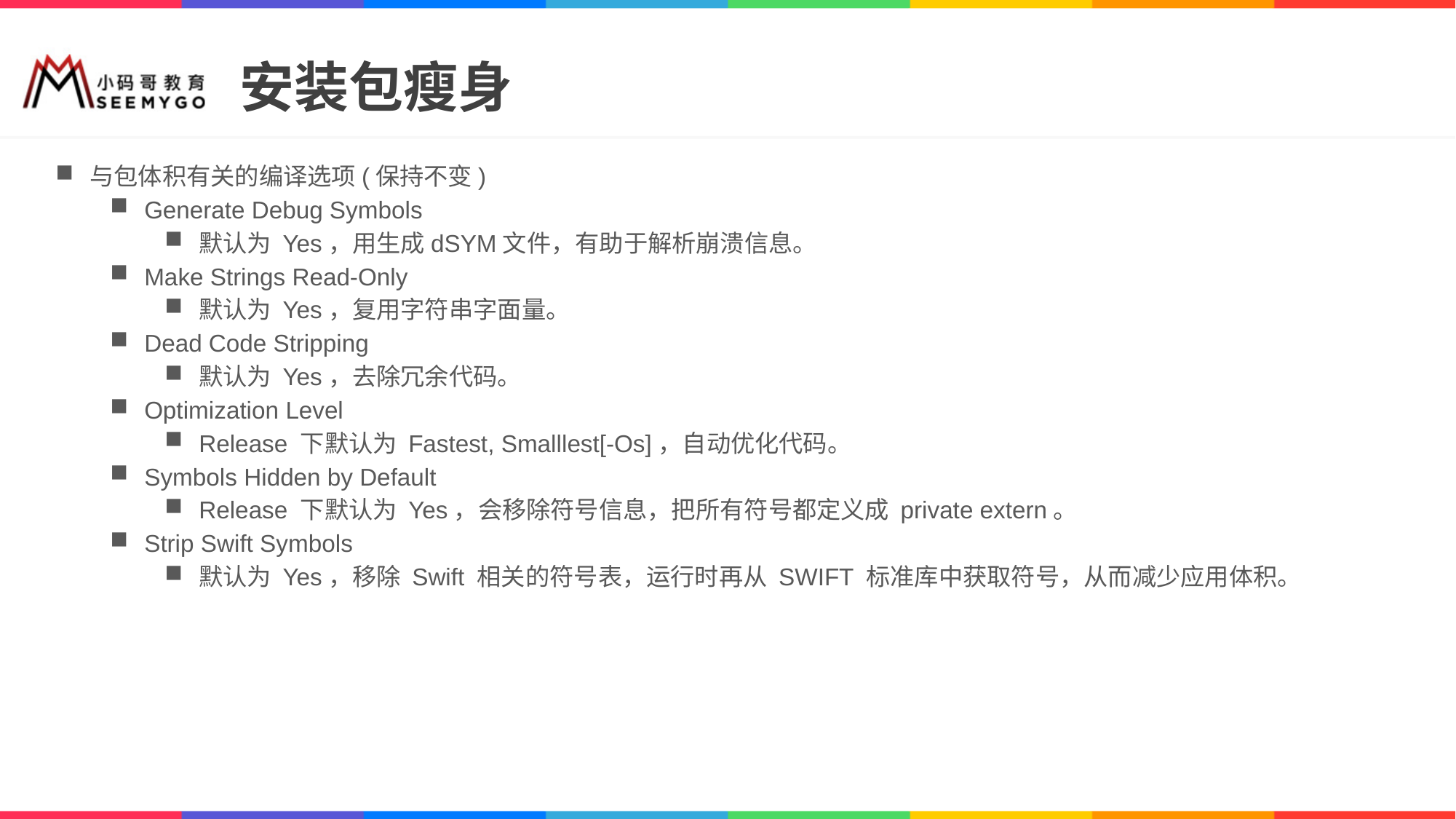

# 安装包瘦身
与包体积有关的编译选项(保持不变)
Generate Debug Symbols
默认为 Yes，用生成dSYM文件，有助于解析崩溃信息。
Make Strings Read-Only
默认为 Yes，复用字符串字面量。
Dead Code Stripping
默认为 Yes，去除冗余代码。
Optimization Level
Release 下默认为 Fastest, Smalllest[-Os]，自动优化代码。
Symbols Hidden by Default
Release 下默认为 Yes，会移除符号信息，把所有符号都定义成 private extern。
Strip Swift Symbols
默认为 Yes，移除 Swift 相关的符号表，运行时再从 SWIFT 标准库中获取符号，从而减少应用体积。